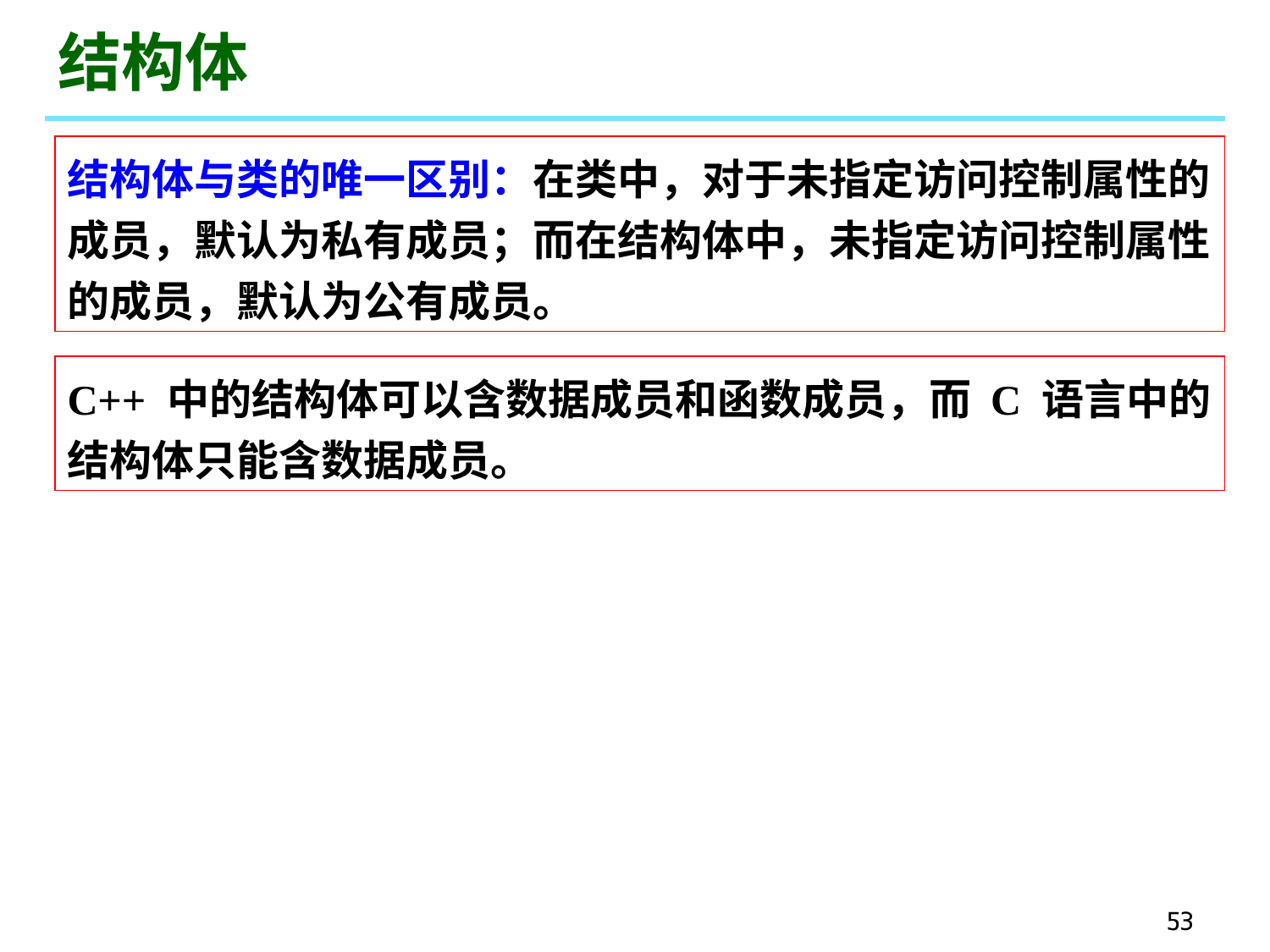

# 结构体
结构体与类的唯一区别：在类中，对于未指定访问控制属性的成员，默认为私有成员；而在结构体中，未指定访问控制属性的成员，默认为公有成员。
C++ 中的结构体可以含数据成员和函数成员，而 C 语言中的结构体只能含数据成员。
53